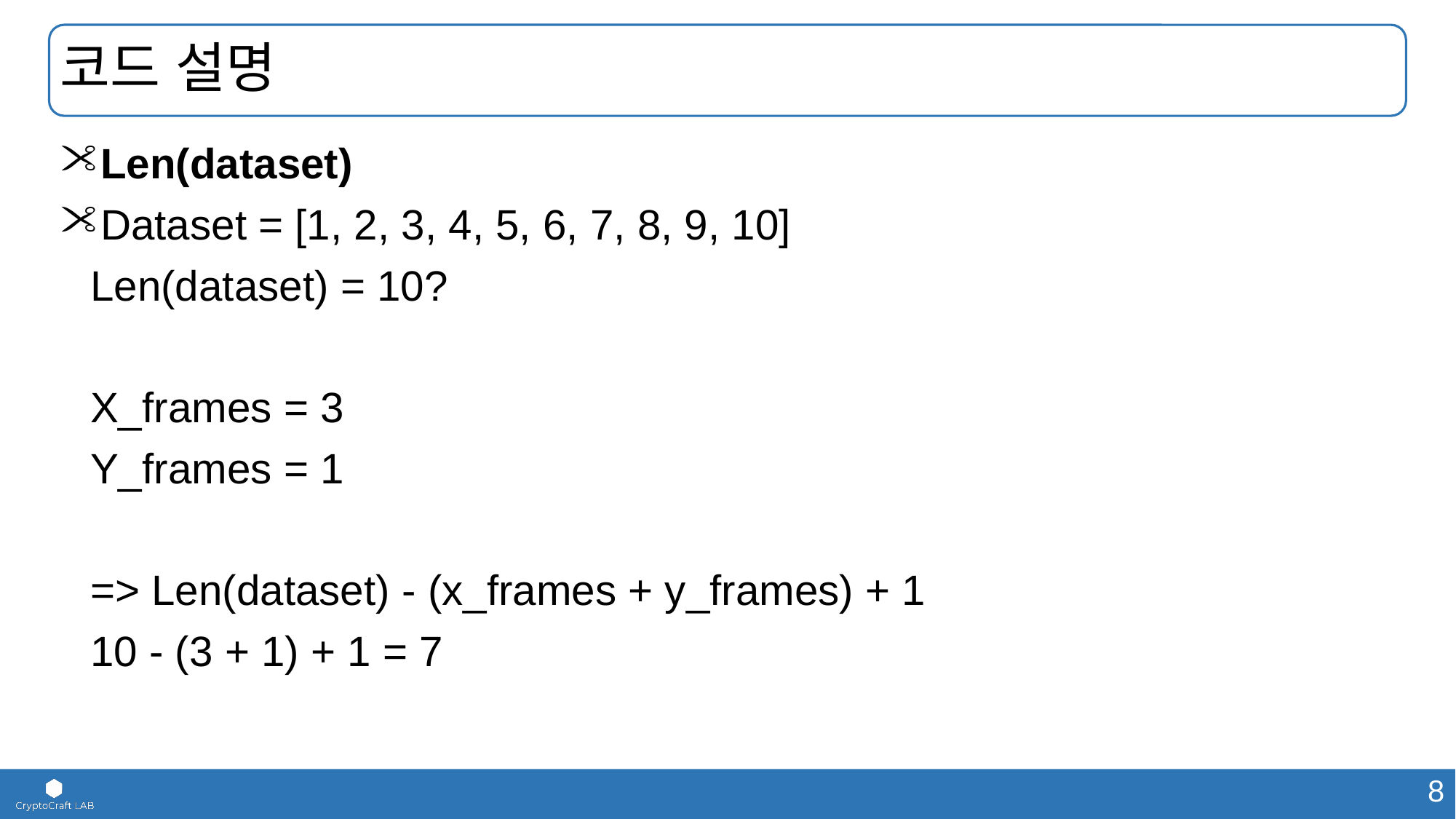

# 코드 설명
Len(dataset)
Dataset = [1, 2, 3, 4, 5, 6, 7, 8, 9, 10]
	Len(dataset) = 10?

	X_frames = 3
	Y_frames = 1

	=> Len(dataset) - (x_frames + y_frames) + 1
	10 - (3 + 1) + 1 = 7